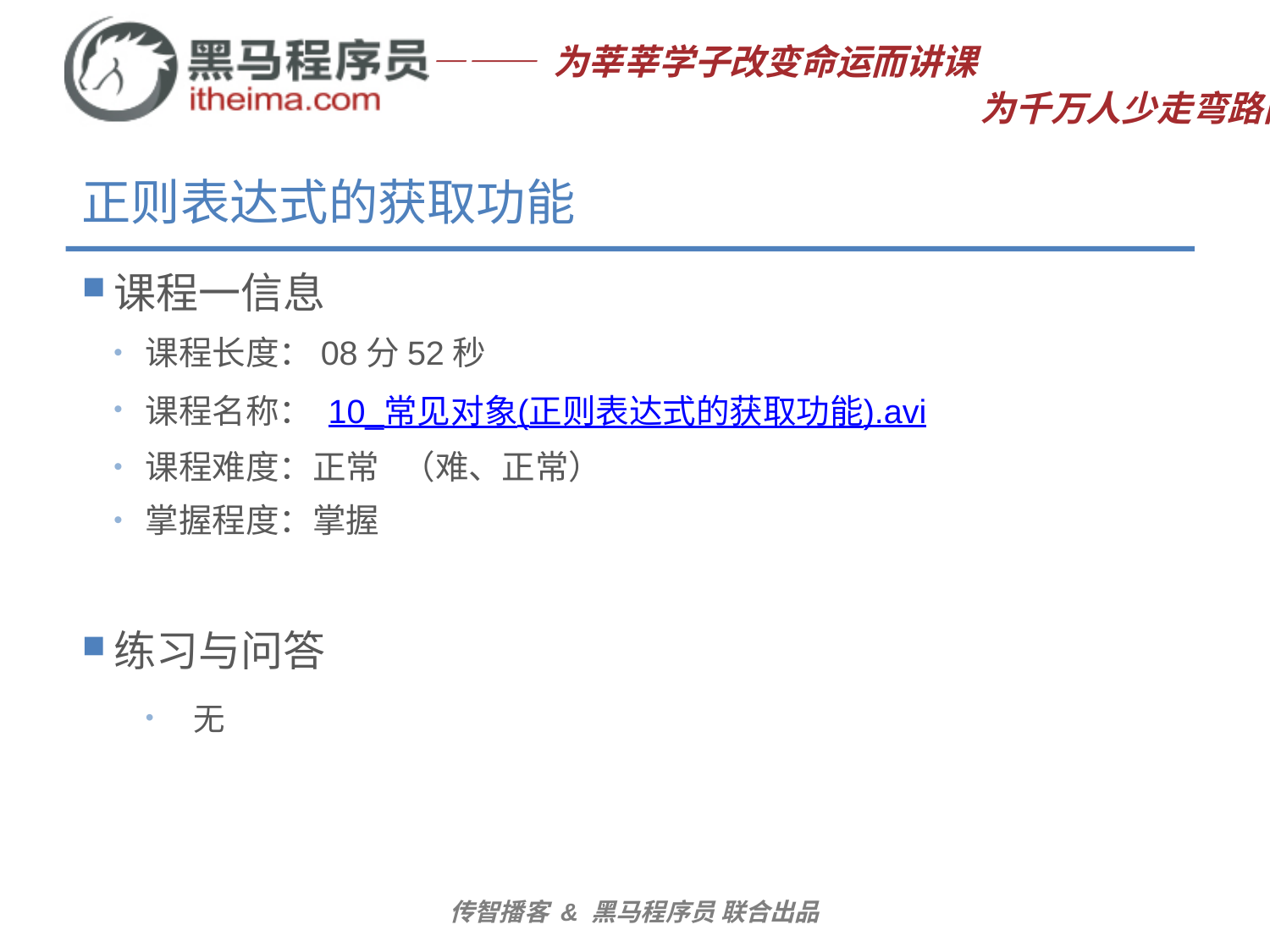

# 正则表达式的获取功能
课程一信息
课程长度：08分52秒
课程名称： 10_常见对象(正则表达式的获取功能).avi
课程难度：正常   （难、正常）
掌握程度：掌握

练习与问答
无